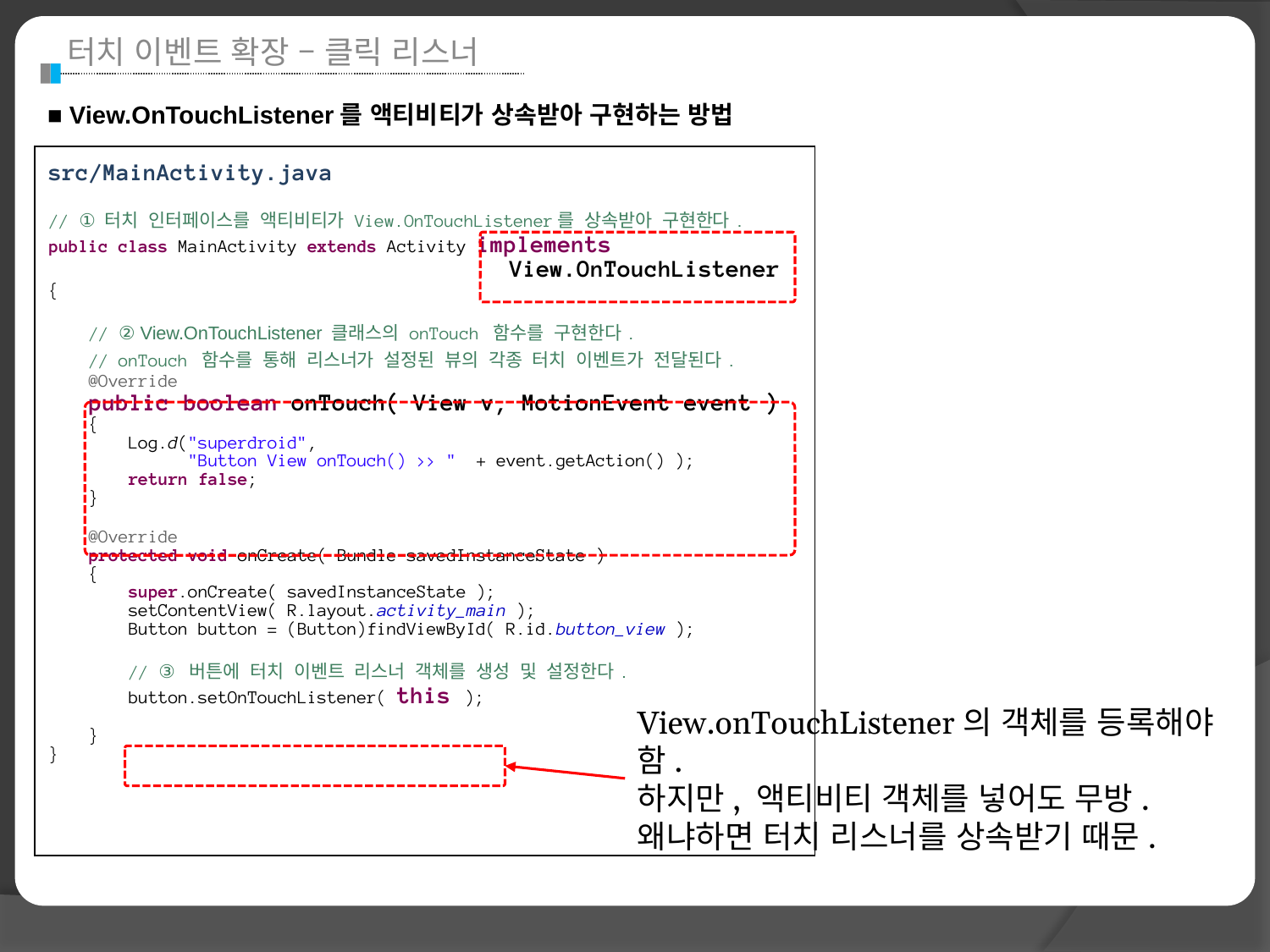

터치 이벤트 확장 – 클릭 리스너

■ View.OnTouchListener를 액티비티가 상속받아 구현하는 방법

| src/MainActivity.java // ① 터치 인터페이스를 액티비티가 View.OnTouchListener를 상속받아 구현한다. public class MainActivity extends Activity implements View.OnTouchListener { ... // ② View.OnTouchListener 클래스의 onTouch 함수를 구현한다. // onTouch 함수를 통해 리스너가 설정된 뷰의 각종 터치 이벤트가 전달된다. @Override public boolean onTouch( View v, MotionEvent event ) { Log.d("superdroid", "Button View onTouch() >> " + event.getAction() ); return false; } @Override protected void onCreate( Bundle savedInstanceState ) { super.onCreate( savedInstanceState ); setContentView( R.layout.activity\_main ); Button button = (Button)findViewById( R.id.button\_view ); // ③ 버튼에 터치 이벤트 리스너 객체를 생성 및 설정한다. button.setOnTouchListener( this ); } } |
| --- |

View.onTouchListener의 객체를 등록해야함.
하지만, 액티비티 객체를 넣어도 무방.
왜냐하면 터치 리스너를 상속받기 때문.